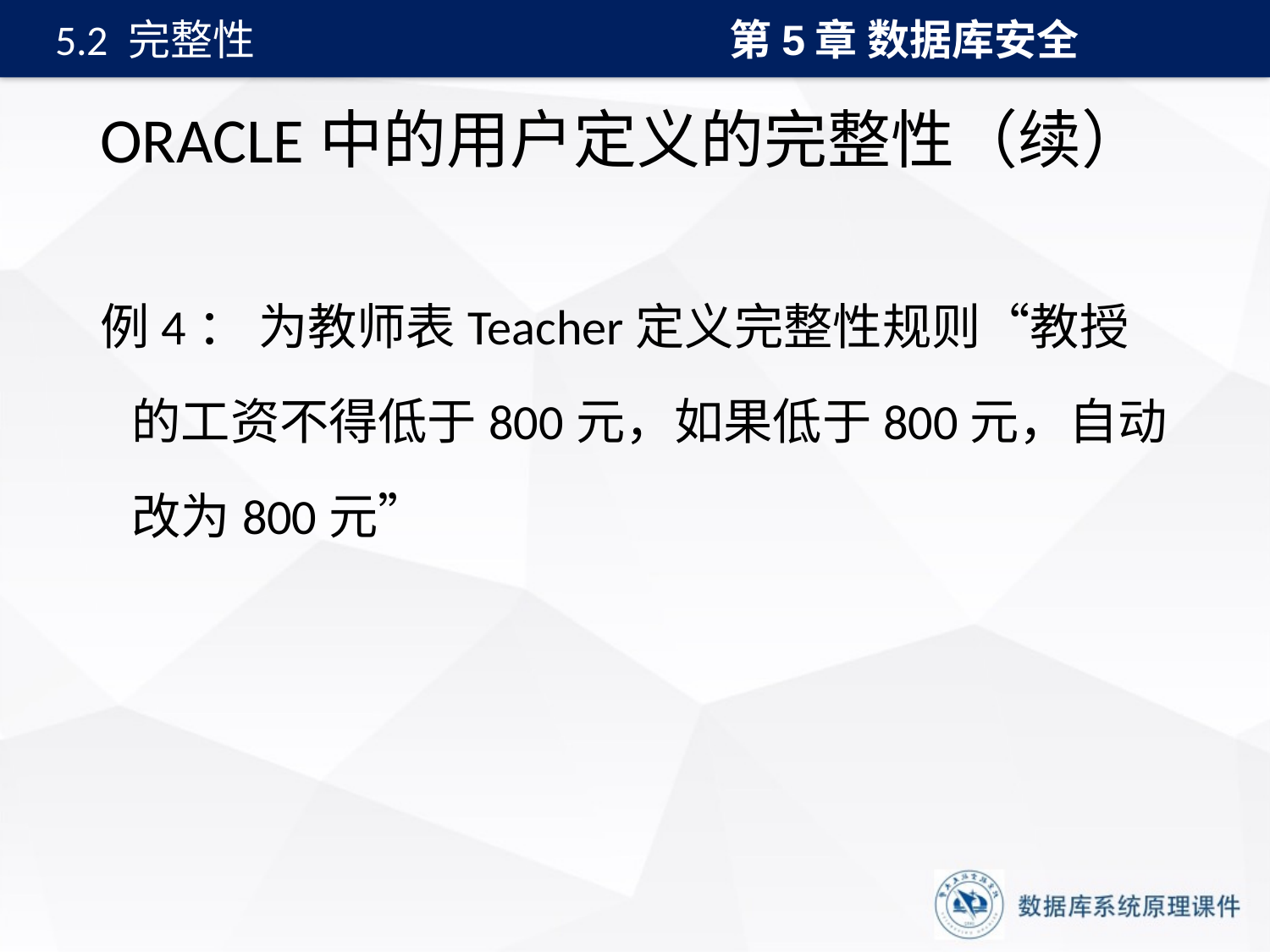

第5章 数据库安全
5.2 完整性
# ORACLE中的用户定义的完整性（续）
例4： 为教师表Teacher定义完整性规则“教授的工资不得低于800元，如果低于800元，自动改为800元”